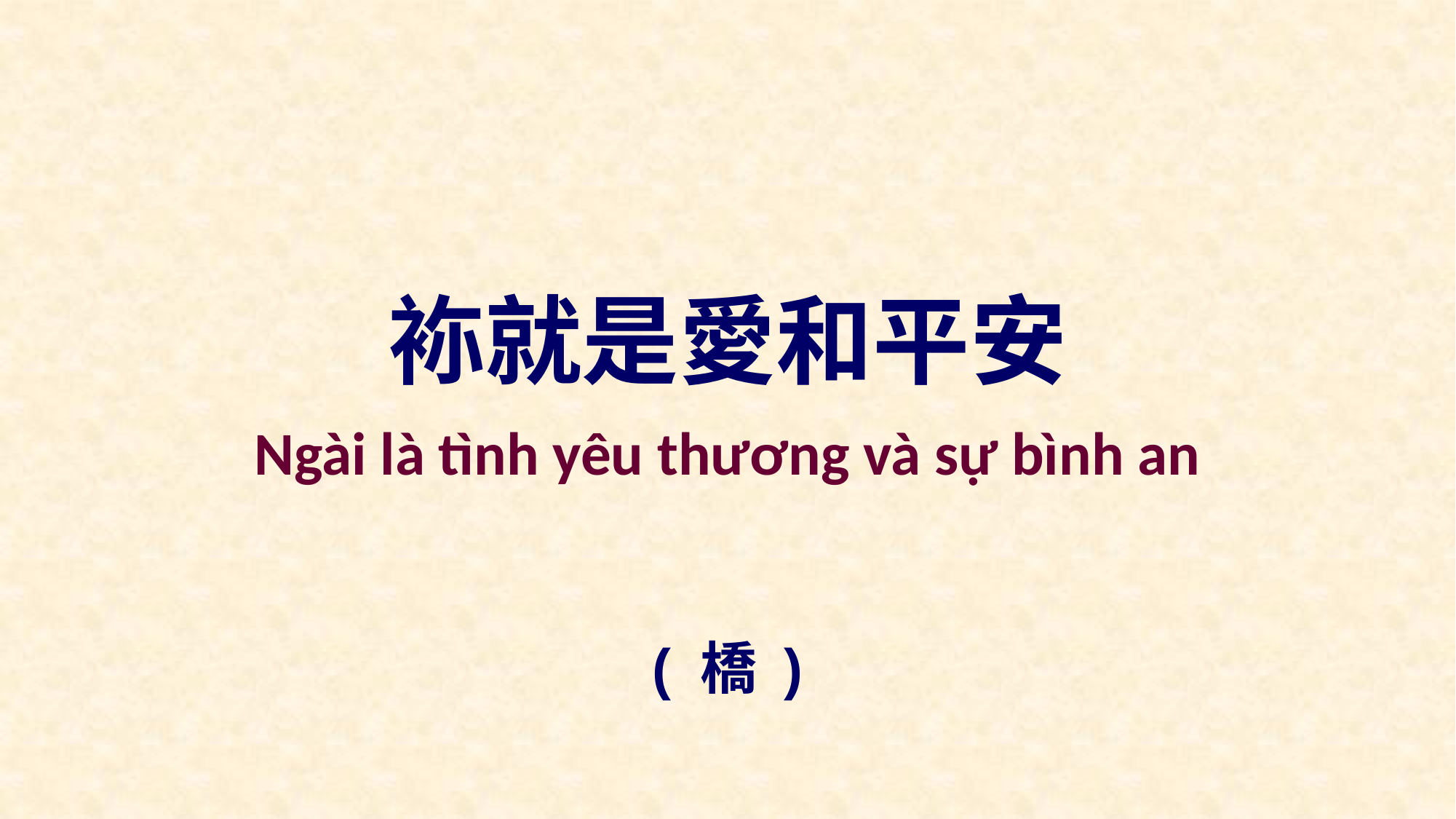

袮就是愛和平安
Ngài là tình yêu thương và sự bình an
( 橋 )